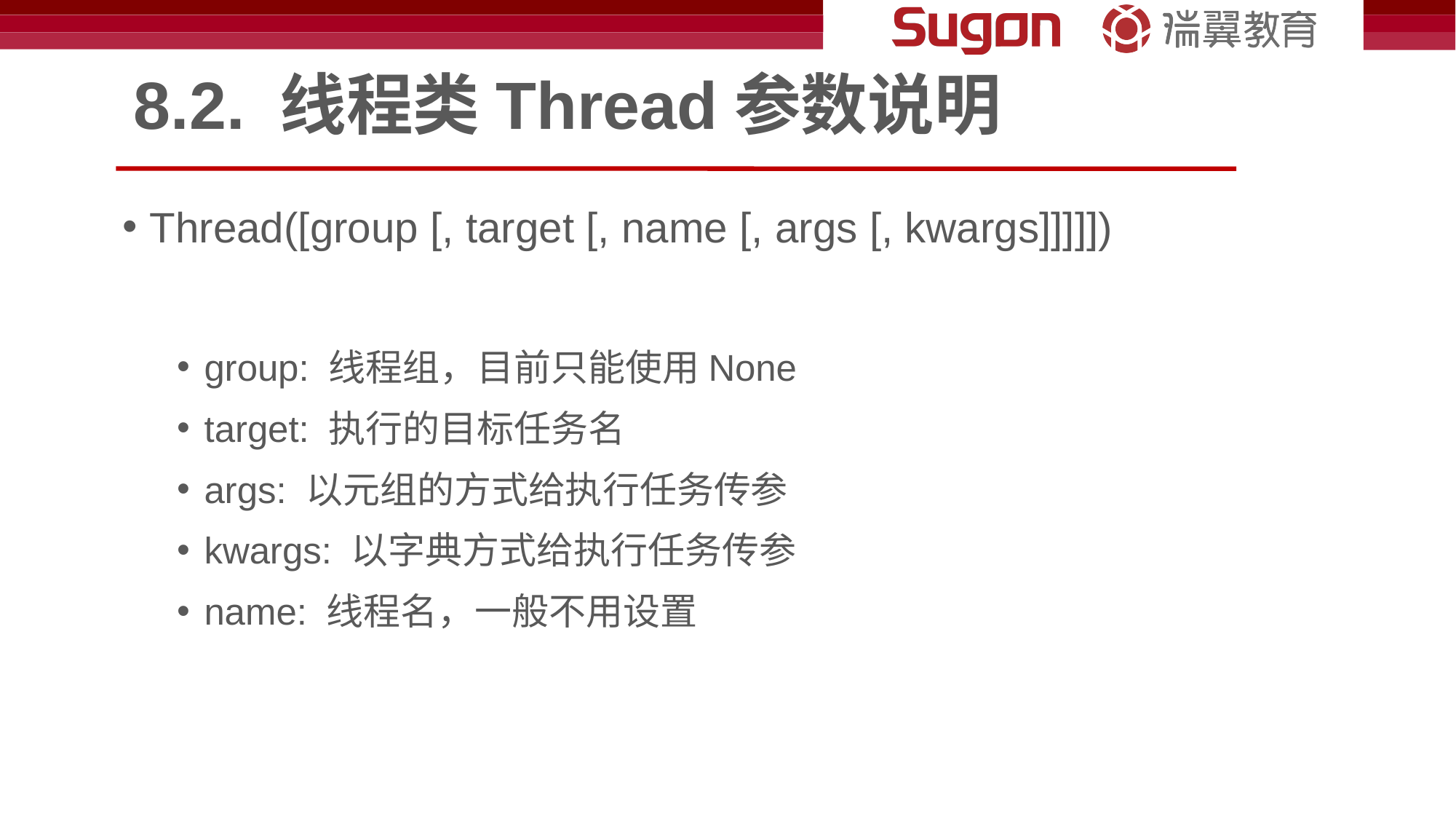

# 8.2. 线程类Thread参数说明
Thread([group [, target [, name [, args [, kwargs]]]]])

group: 线程组，目前只能使用None
target: 执行的目标任务名
args: 以元组的方式给执行任务传参
kwargs: 以字典方式给执行任务传参
name: 线程名，一般不用设置